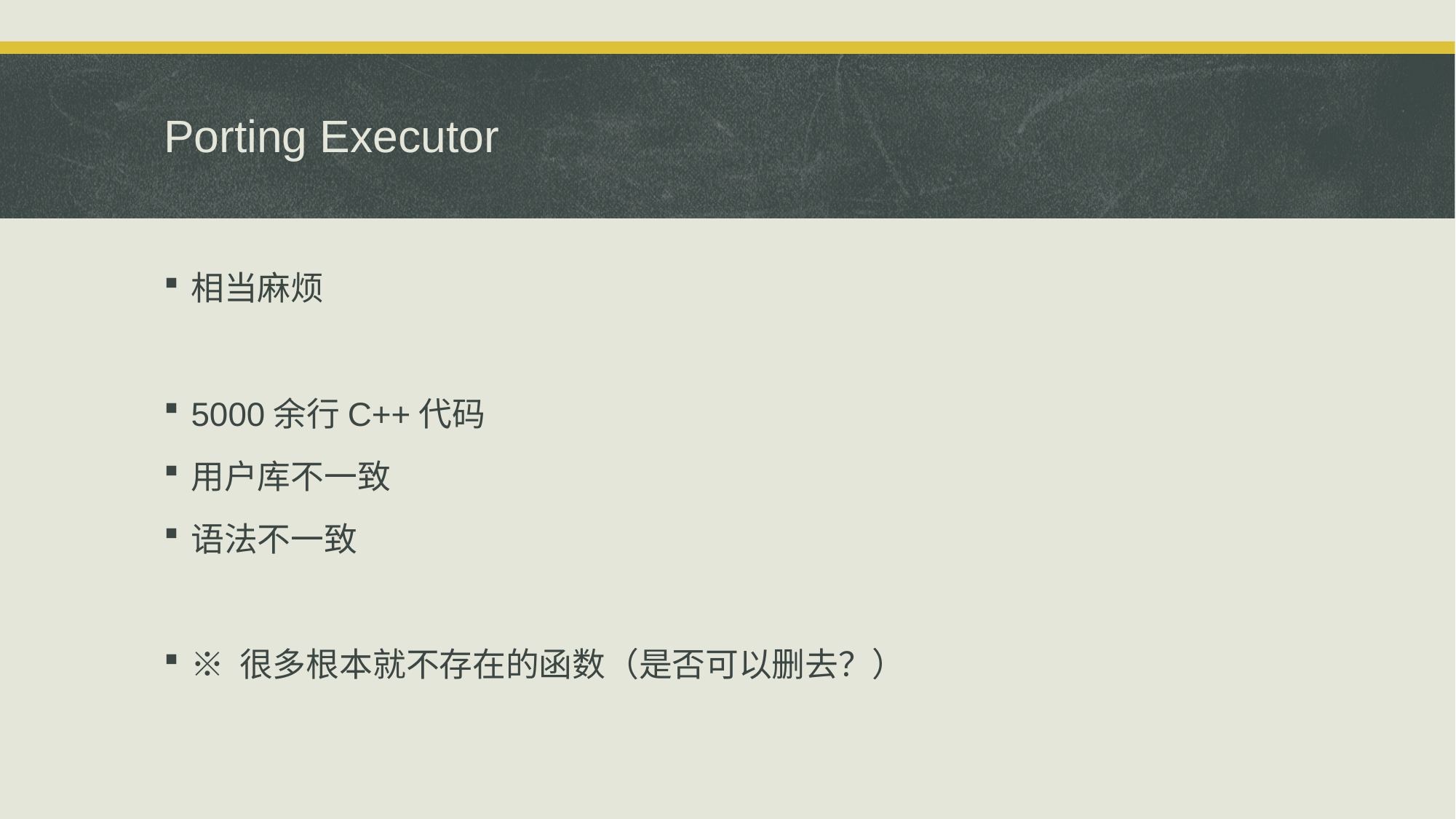

# Porting Executor
相当麻烦

5000余行C++代码
用户库不一致
语法不一致

※ 很多根本就不存在的函数（是否可以删去？）